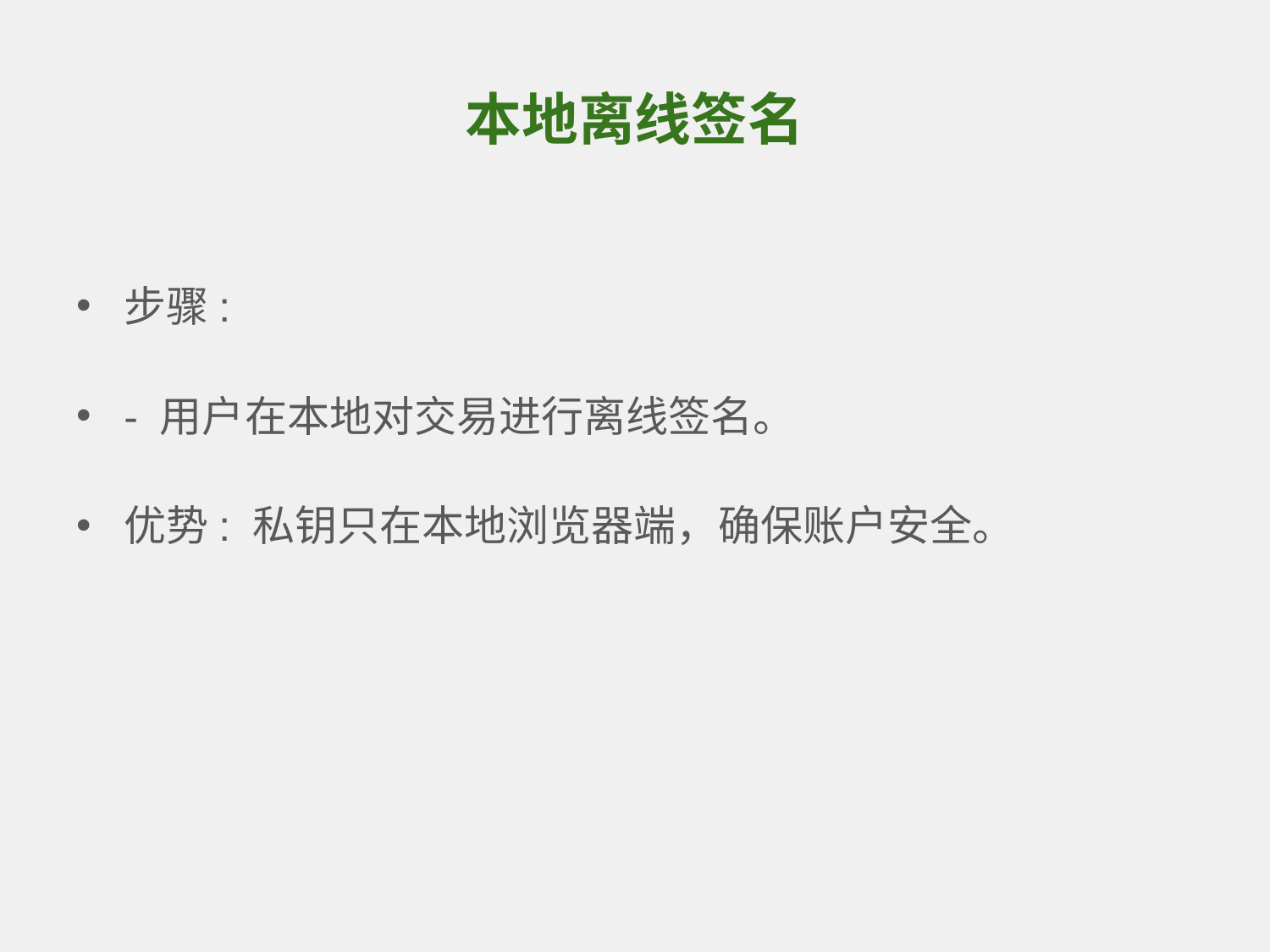

# 本地离线签名
步骤:
- 用户在本地对交易进行离线签名。
优势: 私钥只在本地浏览器端，确保账户安全。